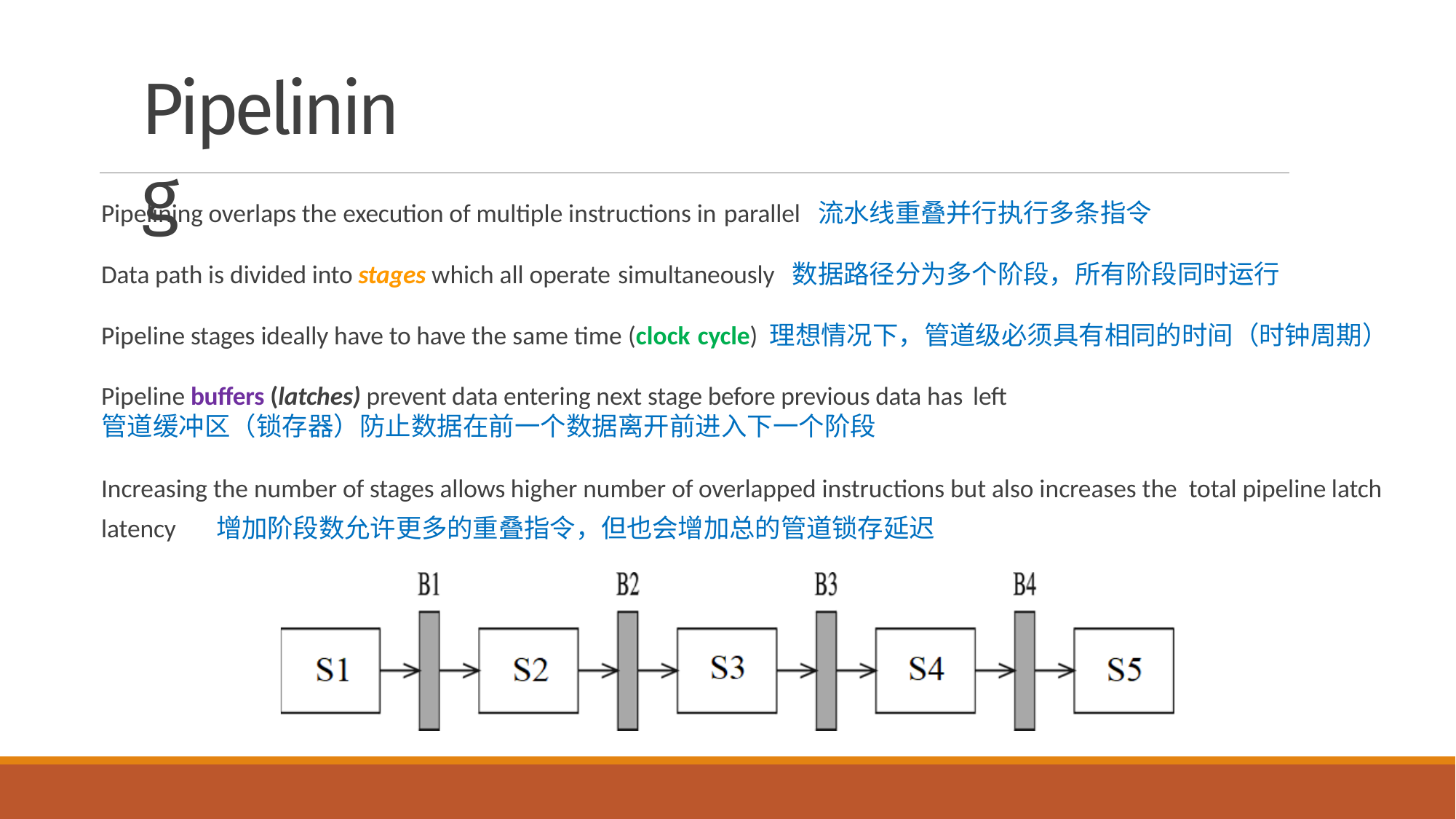

# Pipelining

Pipelining overlaps the execution of multiple instructions in parallel  流水线重叠并行执行多条指令

Data path is divided into stages which all operate simultaneously  数据路径分为多个阶段，所有阶段同时运行

Pipeline stages ideally have to have the same time (clock cycle) 理想情况下，管道级必须具有相同的时间（时钟周期）

Pipeline buffers (latches) prevent data entering next stage before previous data has left
管道缓冲区（锁存器）防止数据在前一个数据离开前进入下一个阶段
Increasing the number of stages allows higher number of overlapped instructions but also increases the  total pipeline latch latency      增加阶段数允许更多的重叠指令，但也会增加总的管道锁存延迟